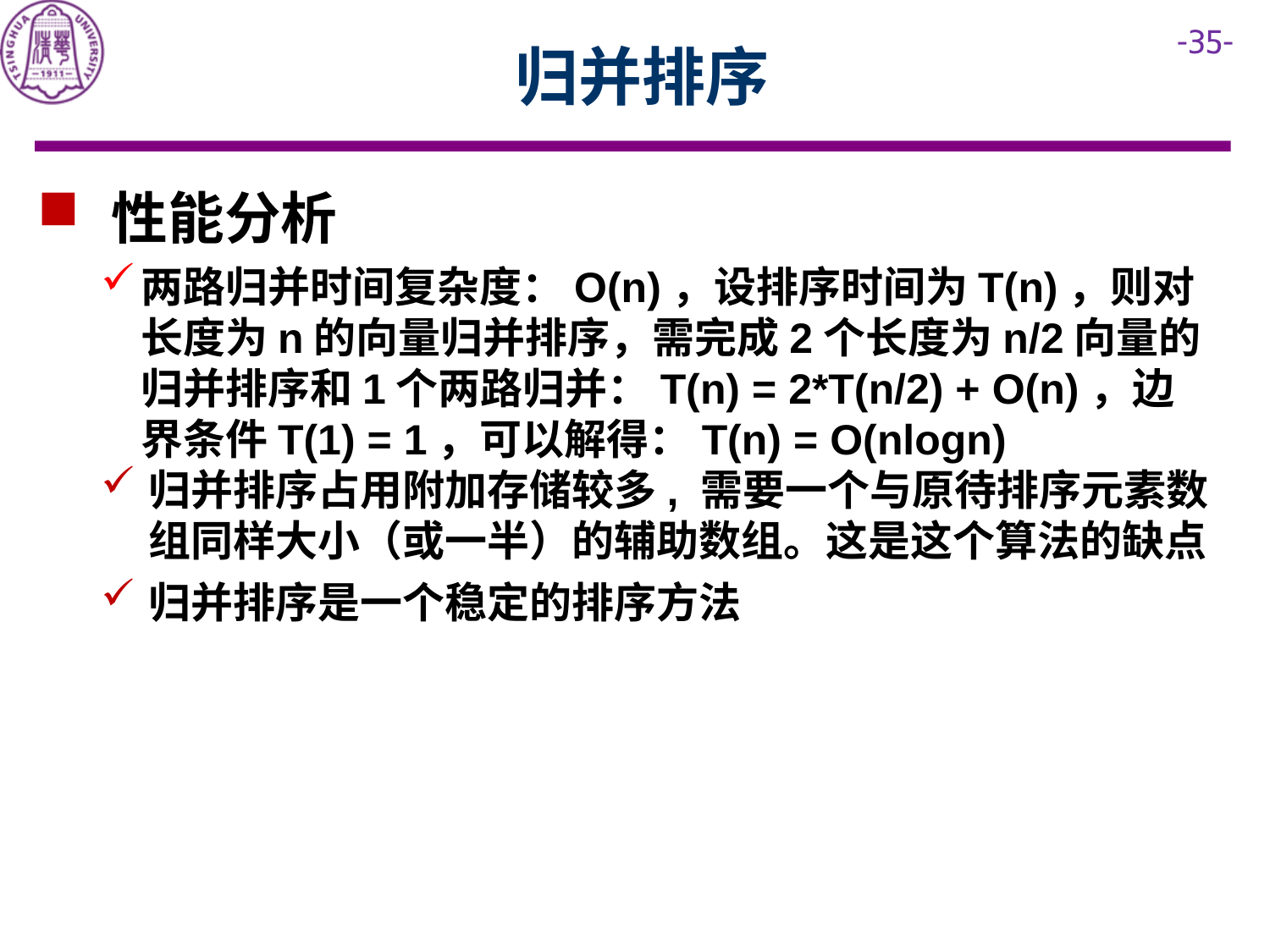

# 归并排序
 性能分析
两路归并时间复杂度：O(n)，设排序时间为T(n)，则对长度为n的向量归并排序，需完成2个长度为n/2向量的归并排序和1个两路归并：T(n) = 2*T(n/2) + O(n)，边界条件T(1) = 1，可以解得：T(n) = O(nlogn)
归并排序占用附加存储较多, 需要一个与原待排序元素数组同样大小（或一半）的辅助数组。这是这个算法的缺点
归并排序是一个稳定的排序方法